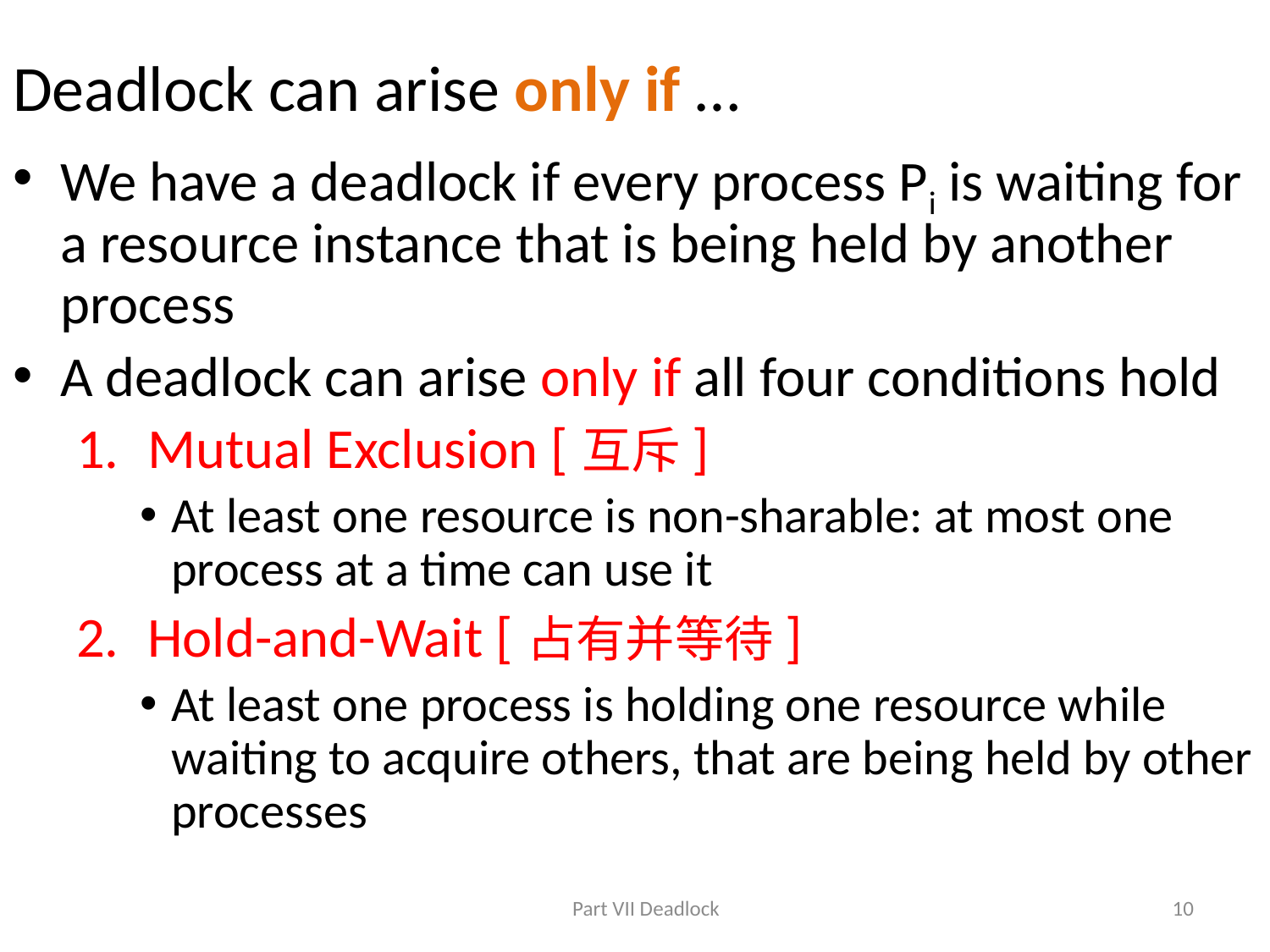

# Deadlock can arise only if …
We have a deadlock if every process Pi is waiting for a resource instance that is being held by another process
A deadlock can arise only if all four conditions hold
Mutual Exclusion [互斥]
At least one resource is non-sharable: at most one process at a time can use it
Hold-and-Wait [占有并等待]
At least one process is holding one resource while waiting to acquire others, that are being held by other processes
Part VII Deadlock
10